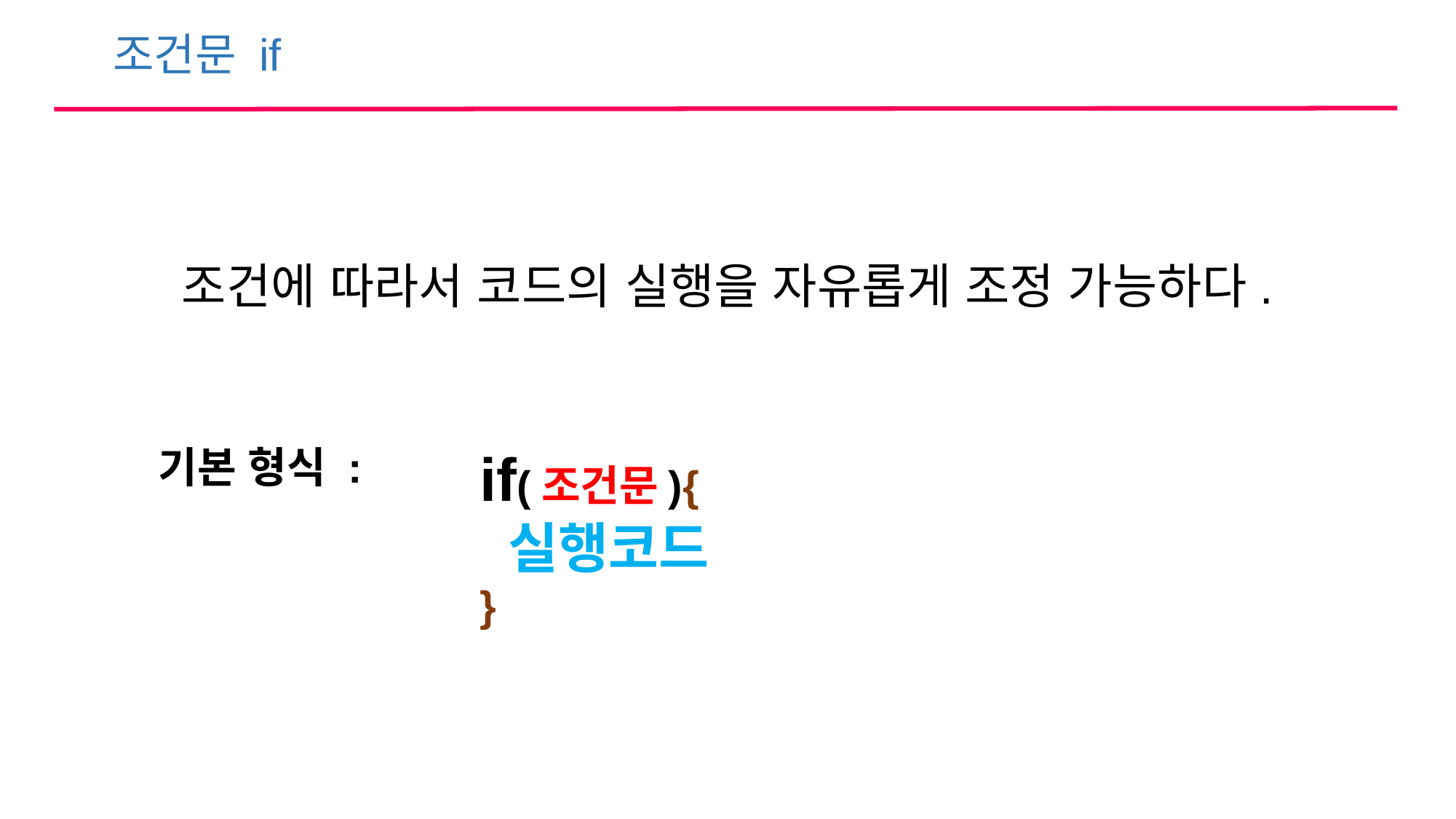

조건문 if
조건에 따라서 코드의 실행을 자유롭게 조정 가능하다.
기본 형식 :
if(조건문){
 실행코드
}